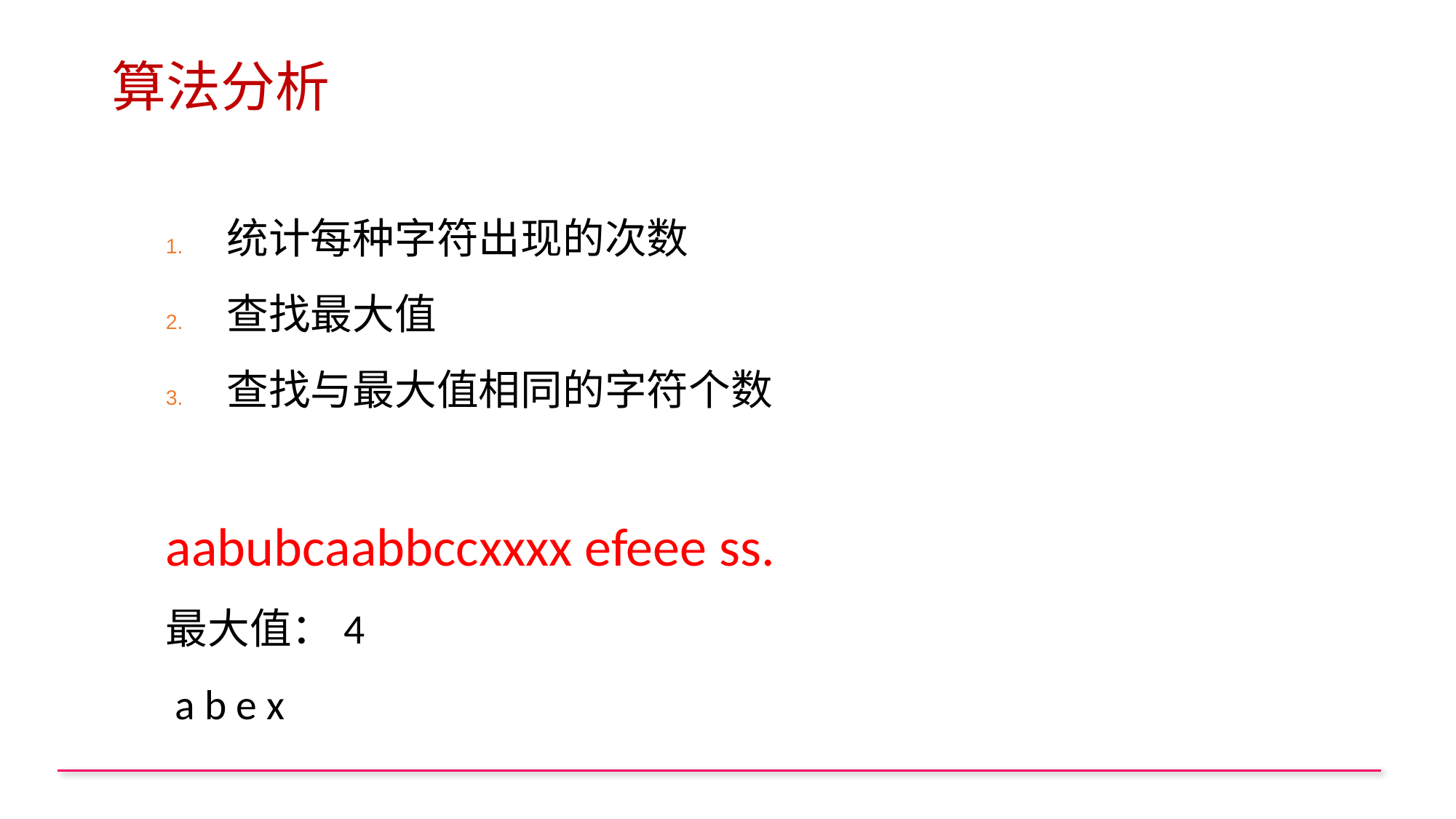

# 算法分析
统计每种字符出现的次数
查找最大值
查找与最大值相同的字符个数

aabubcaabbccxxxx efeee ss.
最大值：4
 a b e x